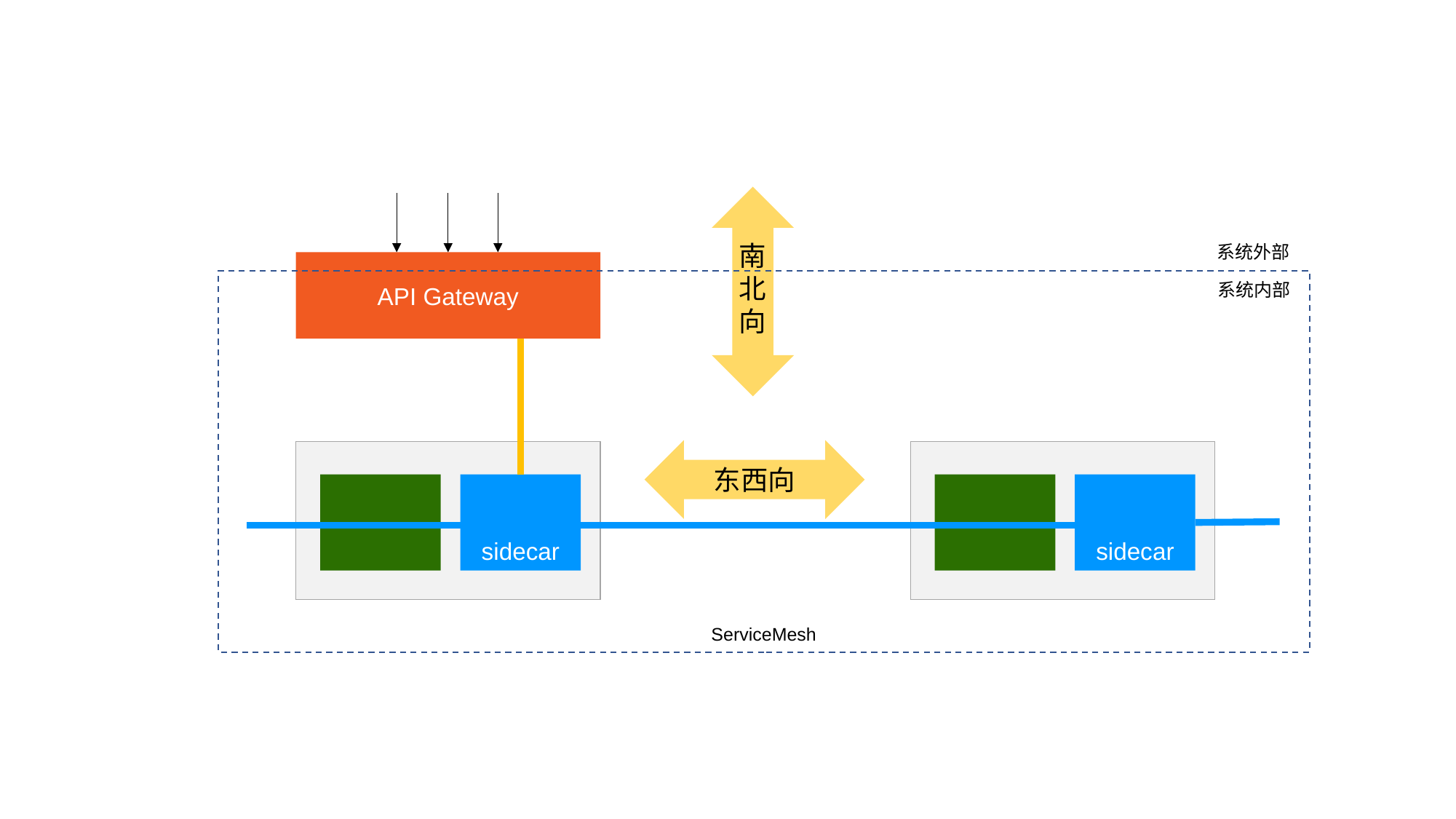

南北向
系统外部

API Gateway

系统内部
东西向

sidecar

sidecar
ServiceMesh